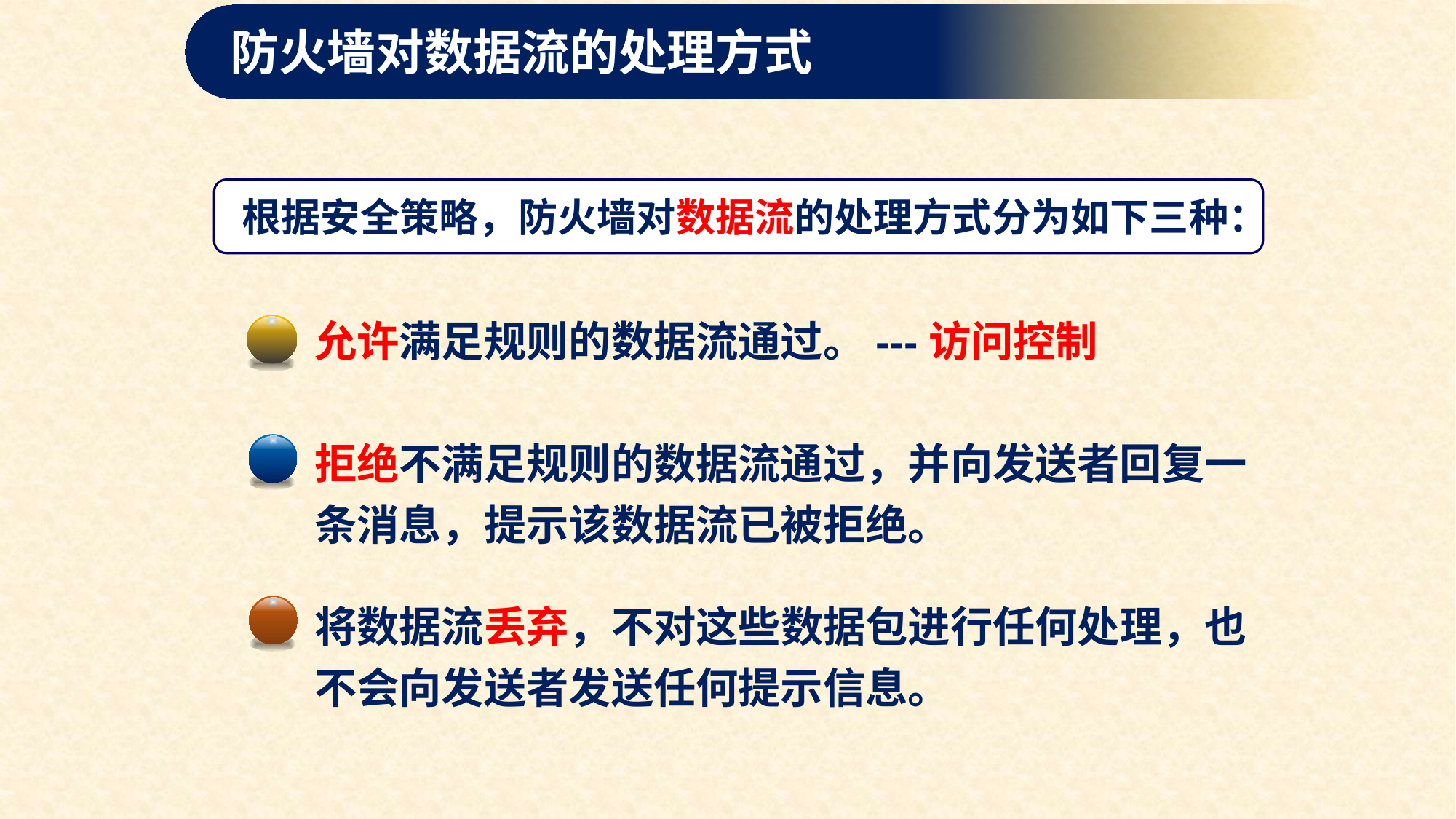

防火墙对数据流的处理方式

根据安全策略，防火墙对数据流的处理方式分为如下三种：
允许满足规则的数据流通过。---访问控制

拒绝不满足规则的数据流通过，并向发送者回复一条消息，提示该数据流已被拒绝。

将数据流丢弃，不对这些数据包进行任何处理，也不会向发送者发送任何提示信息。